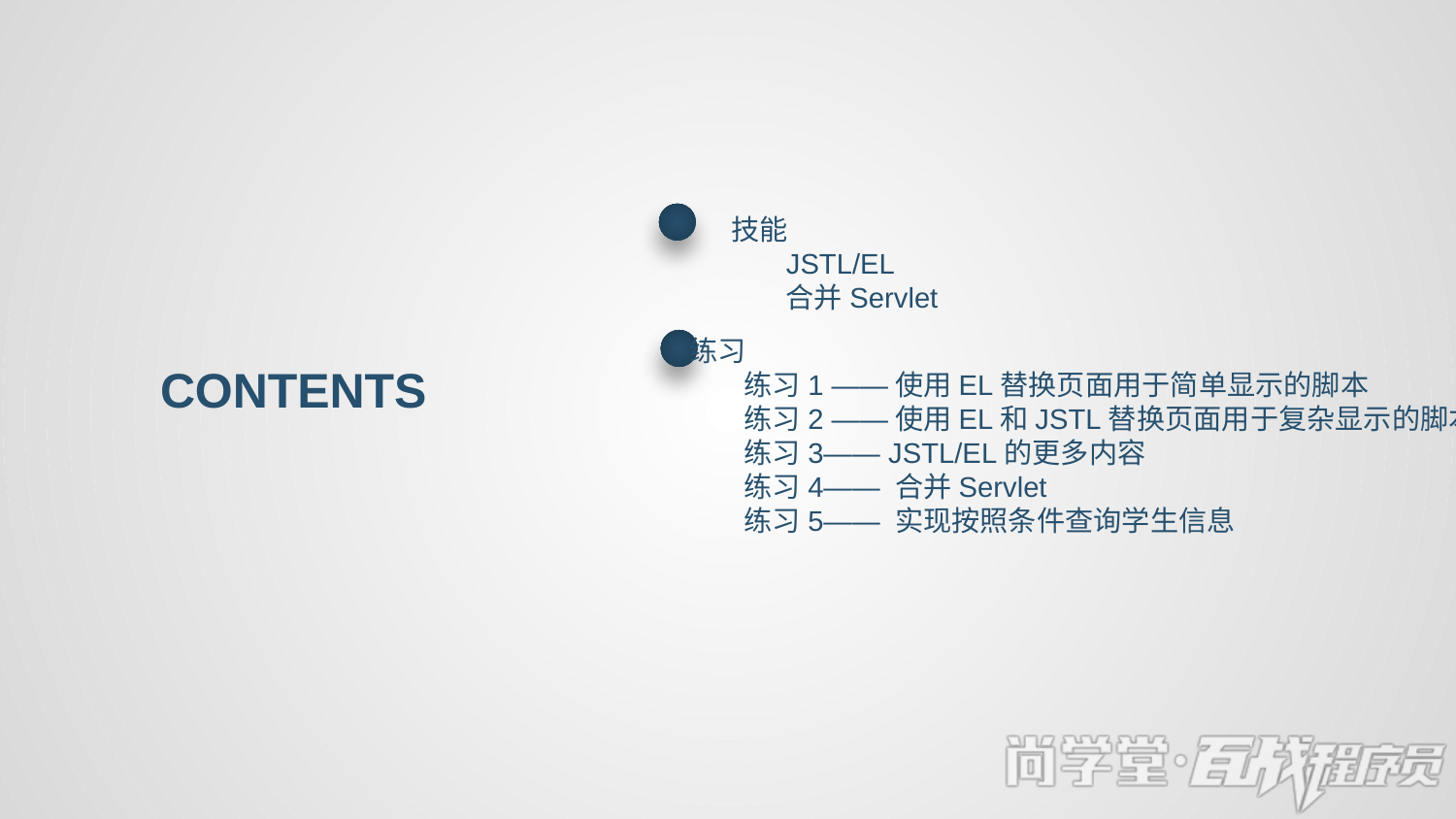

技能
JSTL/EL
合并Servlet
练习
练习1 ——使用EL替换页面用于简单显示的脚本
练习2 ——使用EL和JSTL替换页面用于复杂显示的脚本
练习3—— JSTL/EL的更多内容
练习4—— 合并Servlet
练习5—— 实现按照条件查询学生信息

CONTENTS